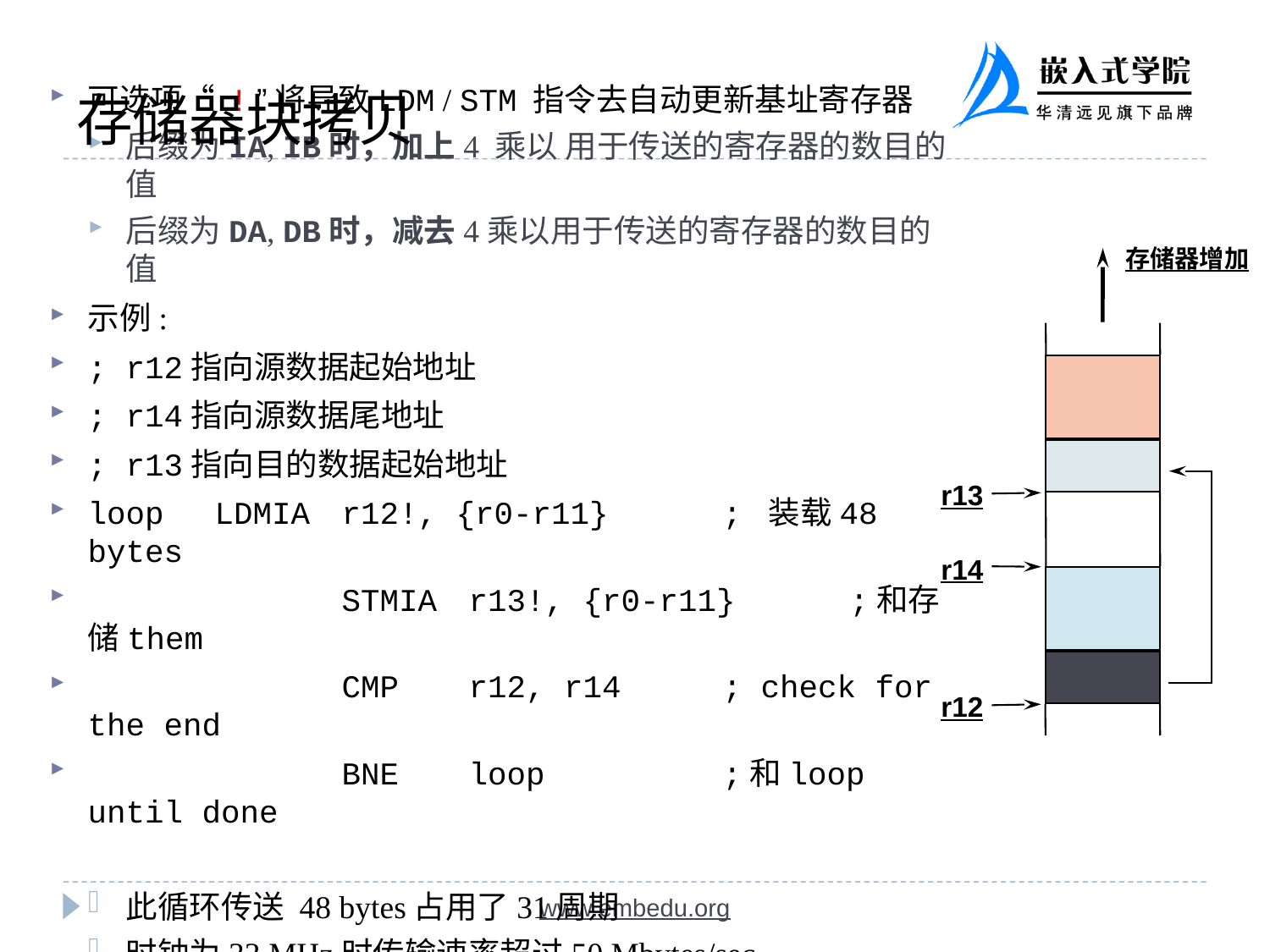

存储器块拷贝
可选项“ ! ”将导致LDM / STM 指令去自动更新基址寄存器
后缀为IA, IB时，加上4 乘以 用于传送的寄存器的数目的值
后缀为DA, DB时，减去4乘以用于传送的寄存器的数目的值
示例:
; r12指向源数据起始地址
; r14指向源数据尾地址
; r13指向目的数据起始地址
loop	LDMIA	r12!, {r0-r11}	; 装载48 bytes
		STMIA	r13!, {r0-r11}	;和存储them
		CMP	r12, r14	; check for the end
		BNE	loop		;和loop until done

此循环传送 48 bytes占用了31周期
时钟为33 MHz时传输速率超过50 Mbytes/sec
存储器增加

r13

r14

r12

www.embedu.org